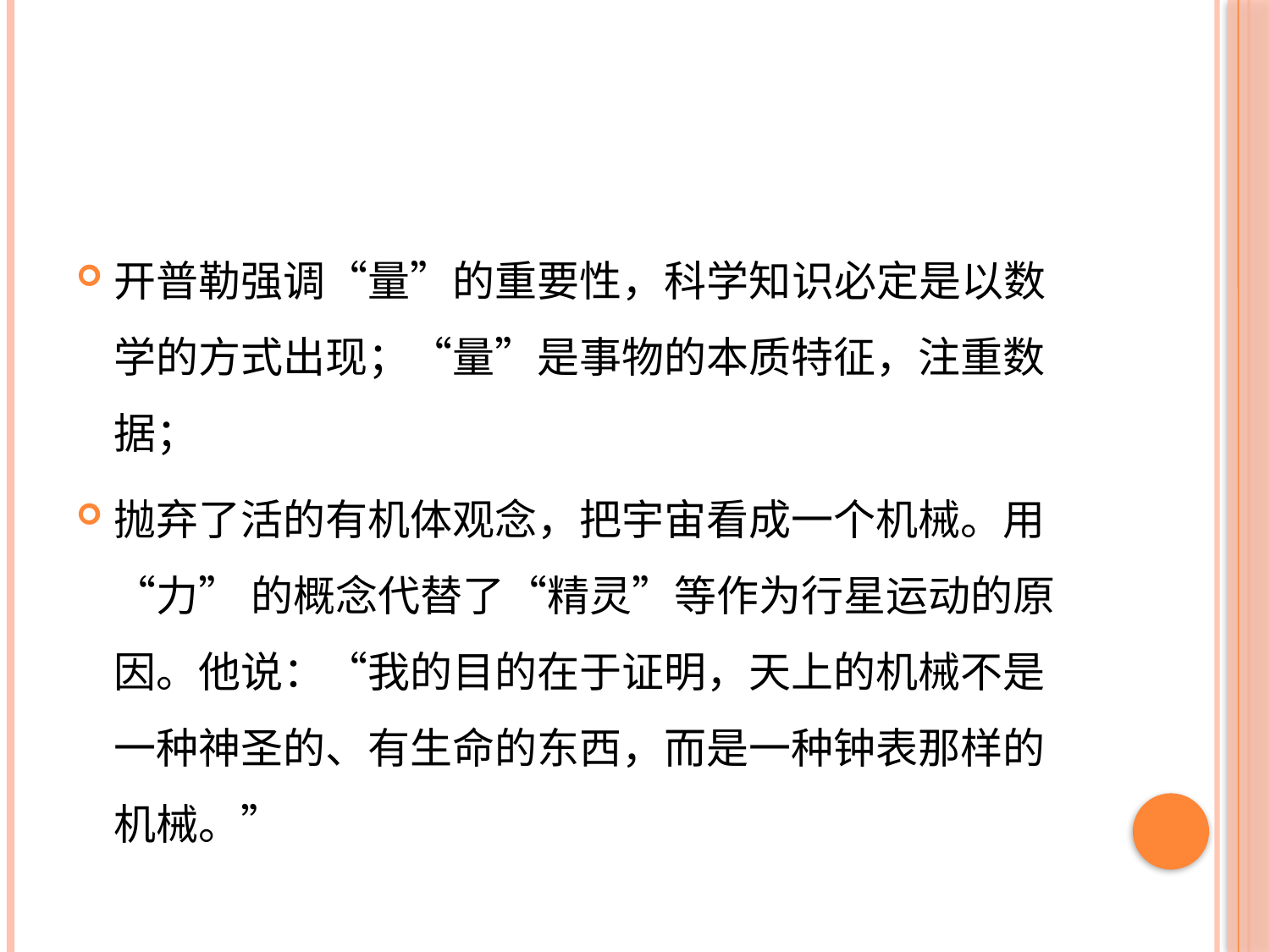

#
开普勒强调“量”的重要性，科学知识必定是以数学的方式出现；“量”是事物的本质特征，注重数据；
抛弃了活的有机体观念，把宇宙看成一个机械。用“力” 的概念代替了“精灵”等作为行星运动的原因。他说：“我的目的在于证明，天上的机械不是一种神圣的、有生命的东西，而是一种钟表那样的机械。”